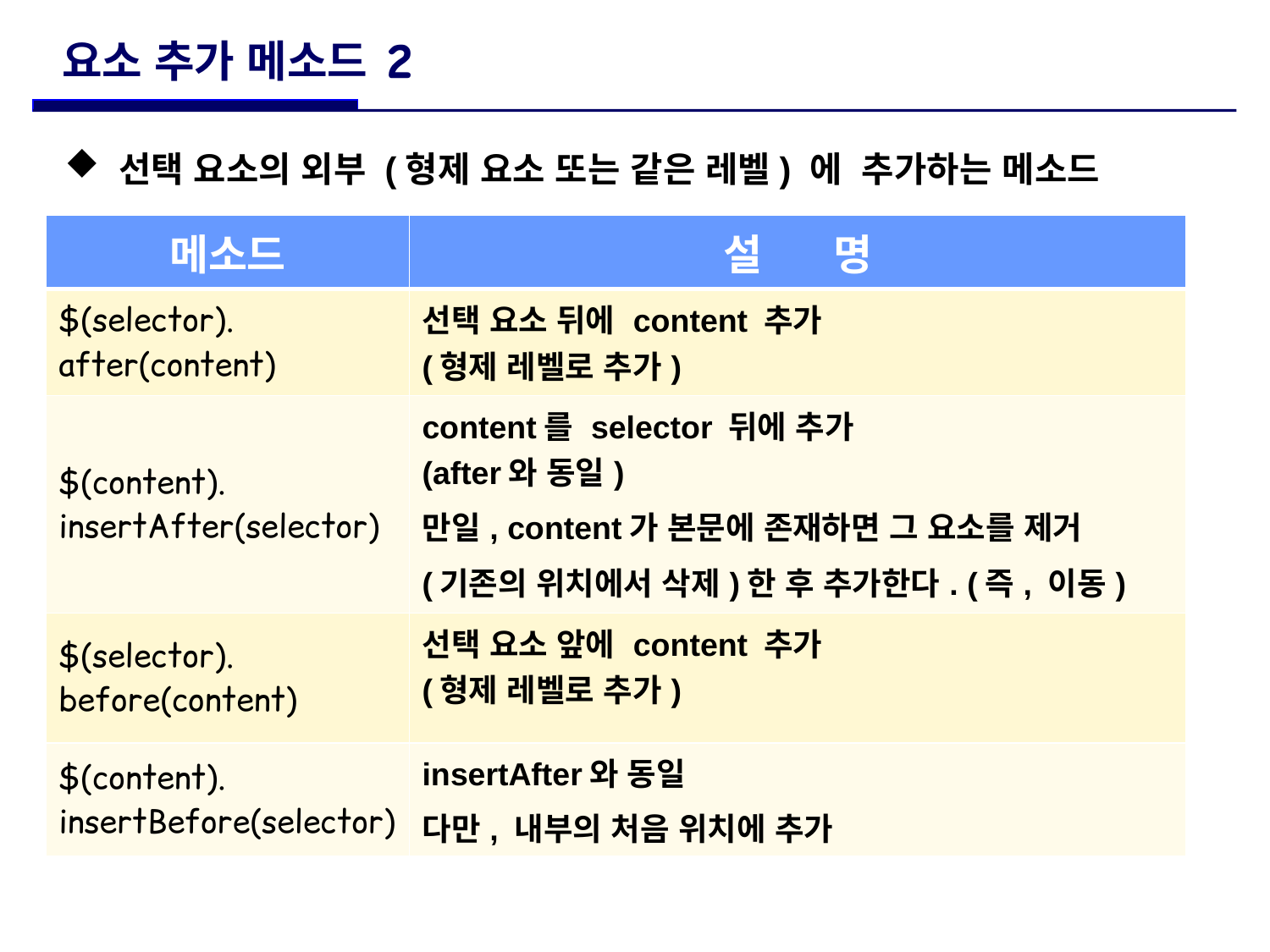

# 요소 추가 메소드 2
 선택 요소의 외부 (형제 요소 또는 같은 레벨) 에  추가하는 메소드

| 메소드 | 설 명 |
| --- | --- |
| $(selector). after(content) | 선택 요소 뒤에 content 추가 (형제 레벨로 추가) |
| $(content). insertAfter(selector) | content를 selector 뒤에 추가 (after와 동일) 만일, content가 본문에 존재하면 그 요소를 제거 (기존의 위치에서 삭제)한 후 추가한다. (즉, 이동) |
| $(selector). before(content) | 선택 요소 앞에 content 추가 (형제 레벨로 추가) |
| $(content). insertBefore(selector) | insertAfter와 동일 다만, 내부의 처음 위치에 추가 |